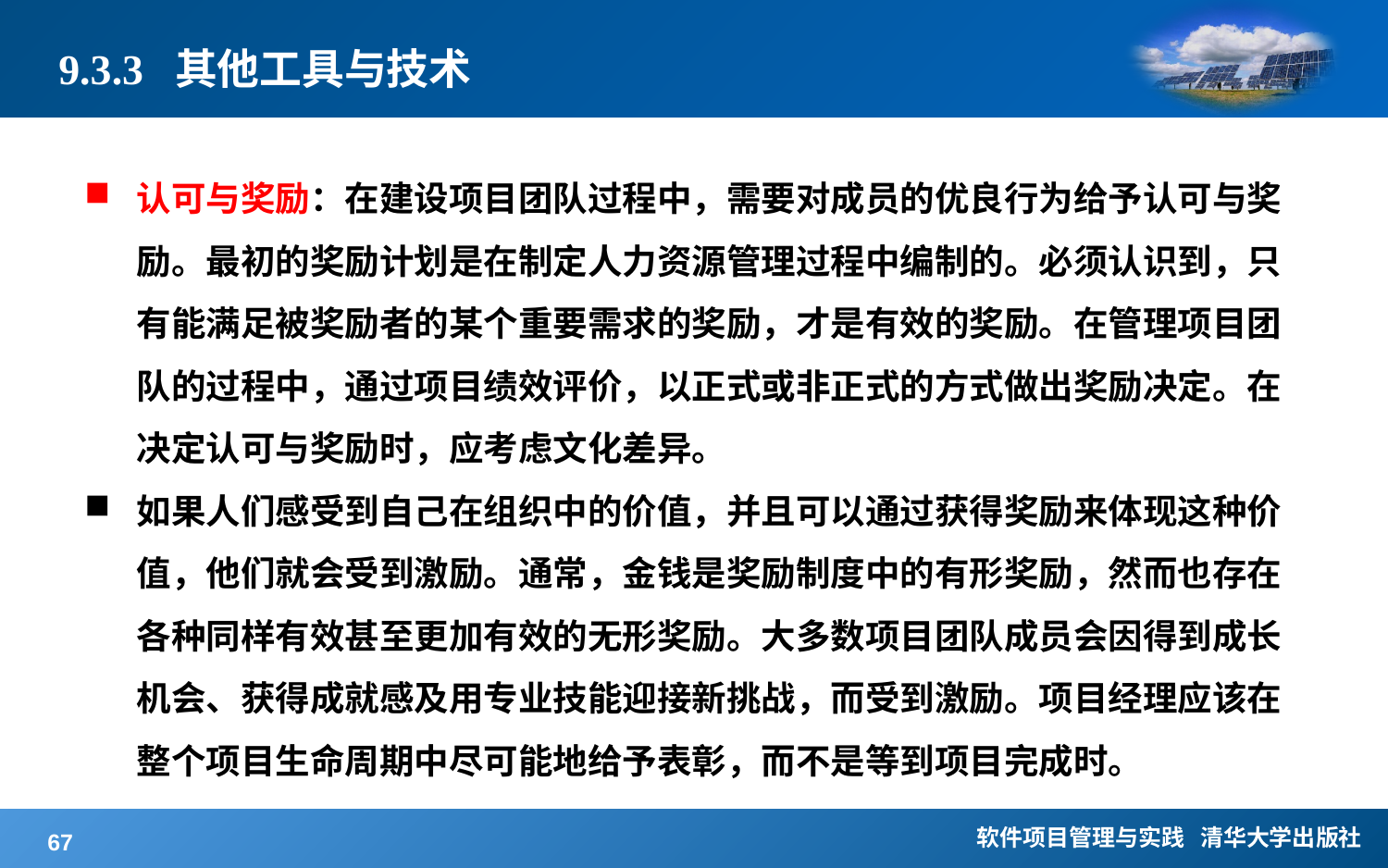

# 9.3.3  其他工具与技术
认可与奖励：在建设项目团队过程中，需要对成员的优良行为给予认可与奖励。最初的奖励计划是在制定人力资源管理过程中编制的。必须认识到，只有能满足被奖励者的某个重要需求的奖励，才是有效的奖励。在管理项目团队的过程中，通过项目绩效评价，以正式或非正式的方式做出奖励决定。在决定认可与奖励时，应考虑文化差异。
如果人们感受到自己在组织中的价值，并且可以通过获得奖励来体现这种价值，他们就会受到激励。通常，金钱是奖励制度中的有形奖励，然而也存在各种同样有效甚至更加有效的无形奖励。大多数项目团队成员会因得到成长机会、获得成就感及用专业技能迎接新挑战，而受到激励。项目经理应该在整个项目生命周期中尽可能地给予表彰，而不是等到项目完成时。